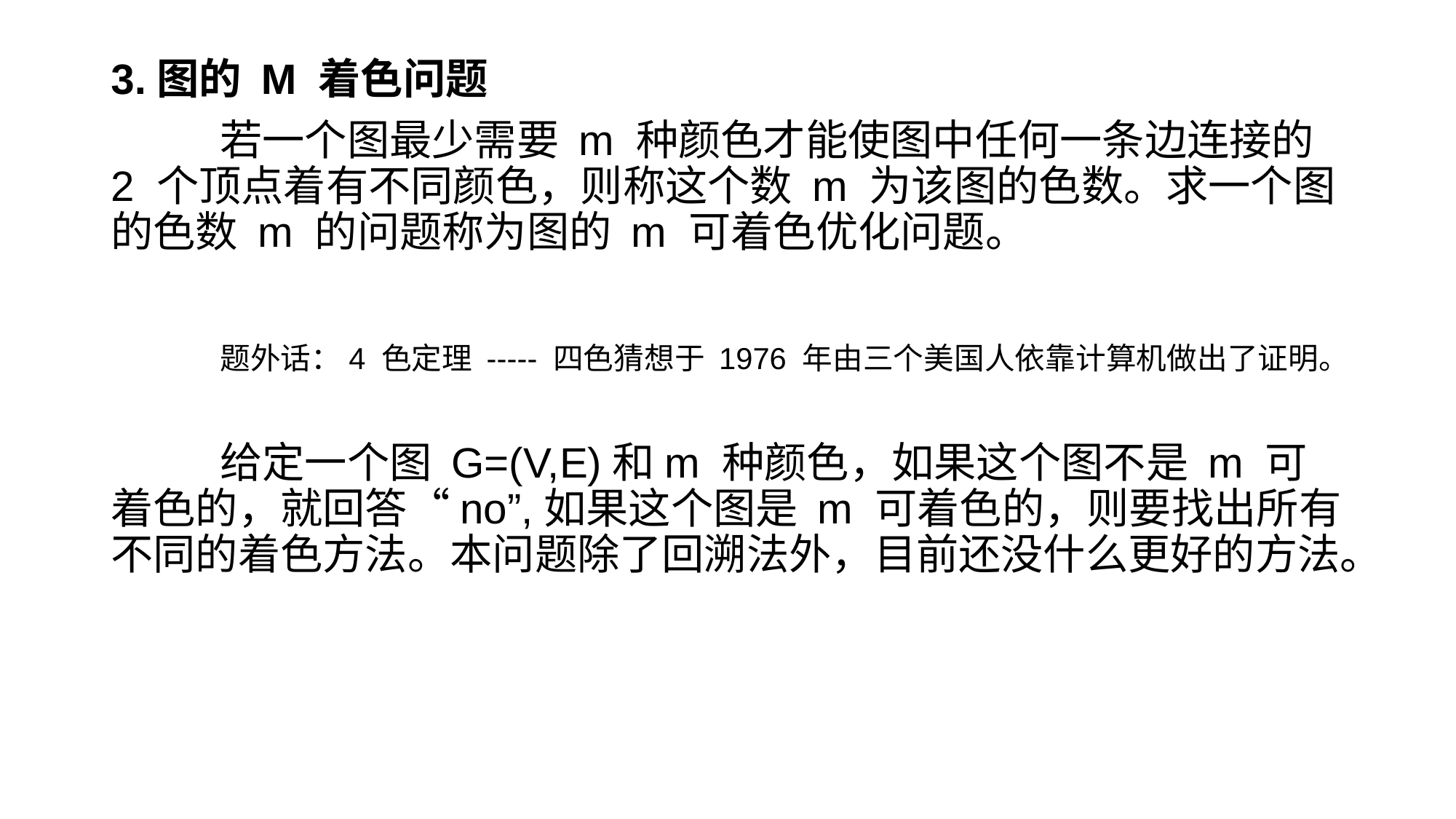

3.图的 M 着色问题
	若一个图最少需要 m 种颜色才能使图中任何一条边连接的 2 个顶点着有不同颜色，则称这个数 m 为该图的色数。求一个图的色数 m 的问题称为图的 m 可着色优化问题。

	题外话：4 色定理 ----- 四色猜想于 1976 年由三个美国人依靠计算机做出了证明。

	给定一个图 G=(V,E)和m 种颜色，如果这个图不是 m 可着色的，就回答“no”,如果这个图是 m 可着色的，则要找出所有不同的着色方法。本问题除了回溯法外，目前还没什么更好的方法。